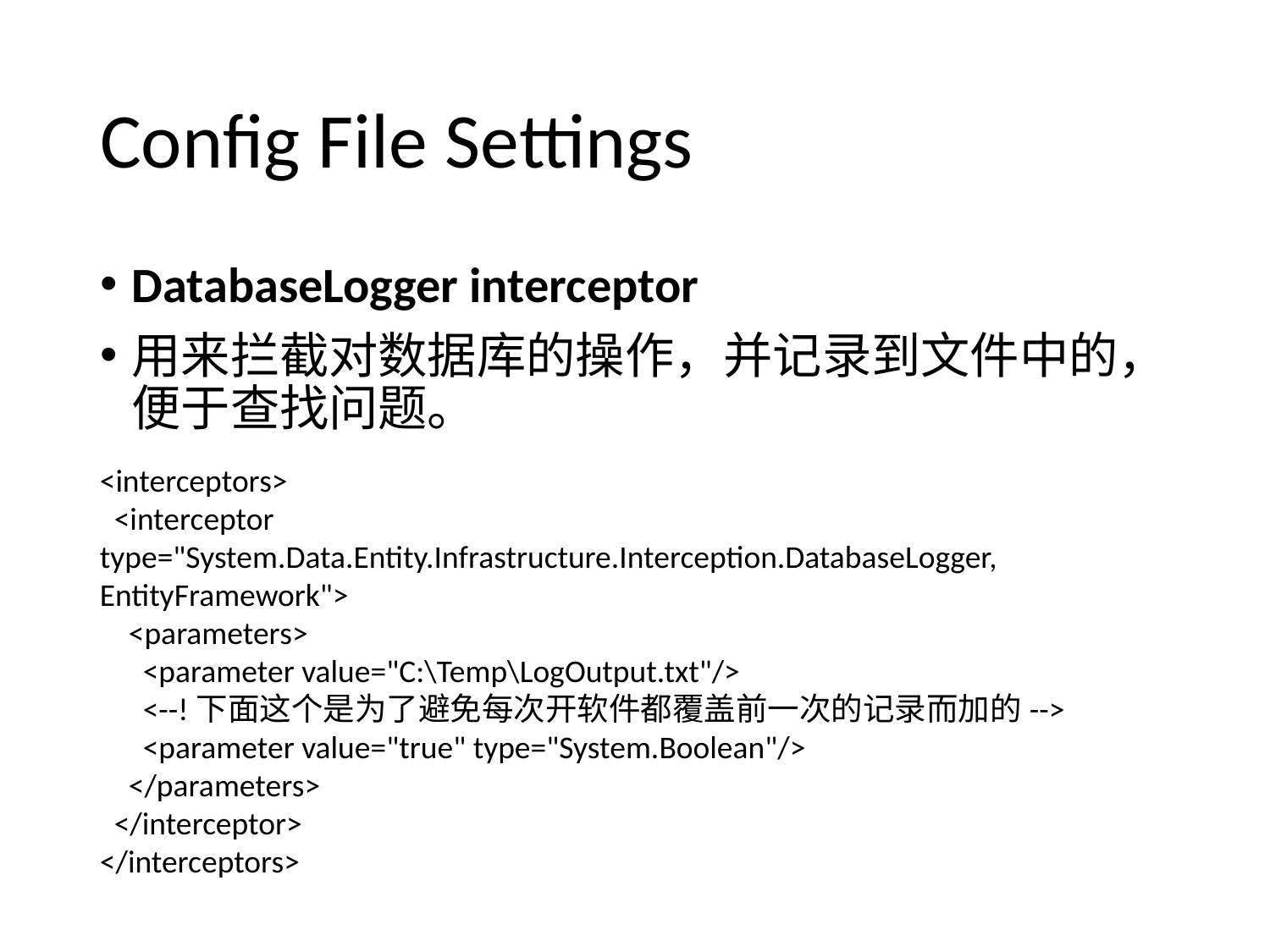

# Config File Settings
DatabaseLogger interceptor
用来拦截对数据库的操作，并记录到文件中的，便于查找问题。
<interceptors>
  <interceptor type="System.Data.Entity.Infrastructure.Interception.DatabaseLogger, EntityFramework">
    <parameters>
      <parameter value="C:\Temp\LogOutput.txt"/>
      <--!下面这个是为了避免每次开软件都覆盖前一次的记录而加的-->
      <parameter value="true" type="System.Boolean"/>
    </parameters>
  </interceptor>
</interceptors>